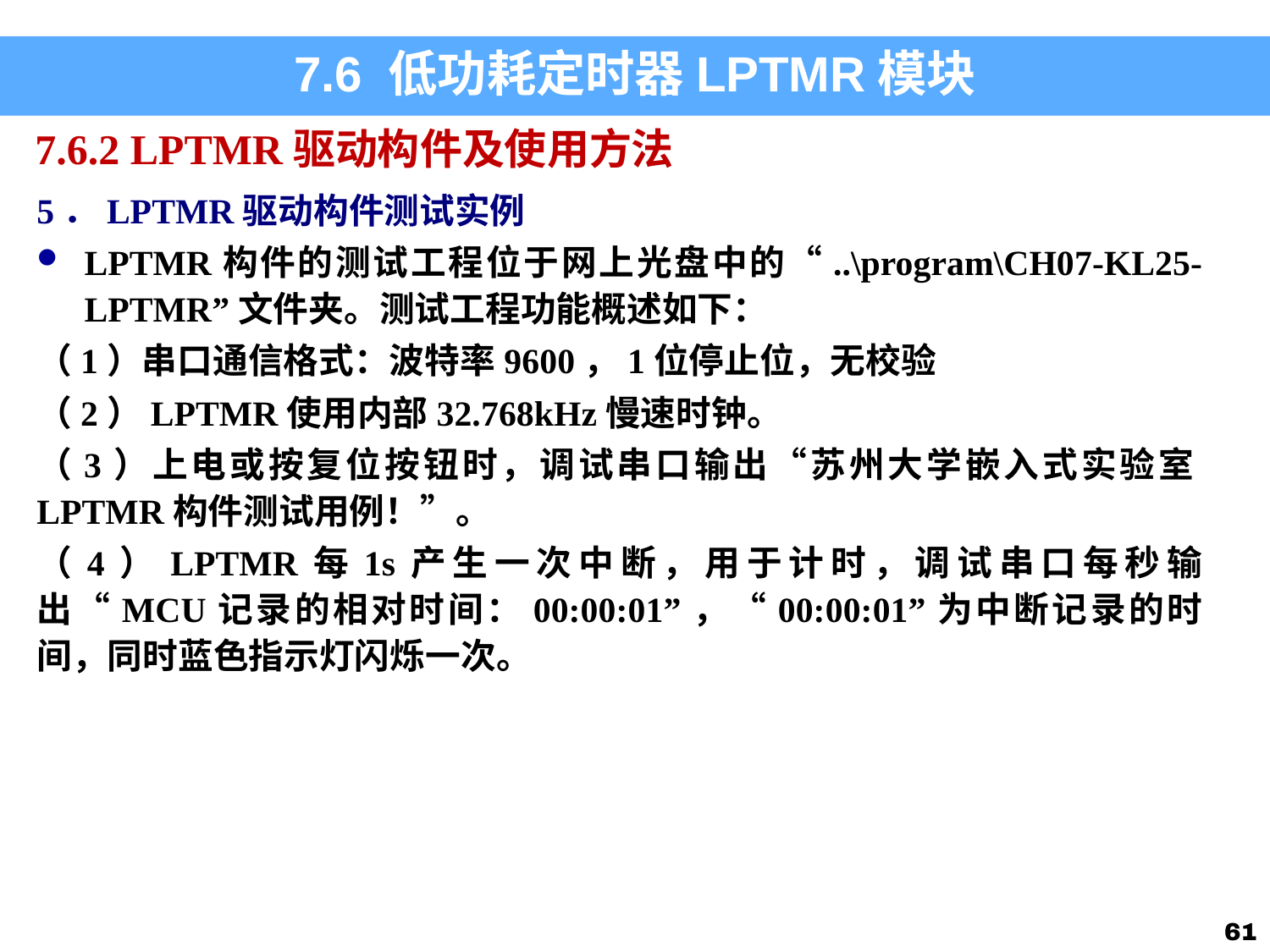

7.6 低功耗定时器LPTMR模块
7.6.2 LPTMR驱动构件及使用方法
5．LPTMR驱动构件测试实例
LPTMR构件的测试工程位于网上光盘中的“..\program\CH07-KL25-LPTMR”文件夹。测试工程功能概述如下：
（1）串口通信格式：波特率9600，1位停止位，无校验
（2）LPTMR使用内部32.768kHz慢速时钟。
（3）上电或按复位按钮时，调试串口输出“苏州大学嵌入式实验室LPTMR构件测试用例！”。
（4）LPTMR每1s产生一次中断，用于计时，调试串口每秒输出“MCU记录的相对时间：00:00:01”，“00:00:01”为中断记录的时间，同时蓝色指示灯闪烁一次。
61